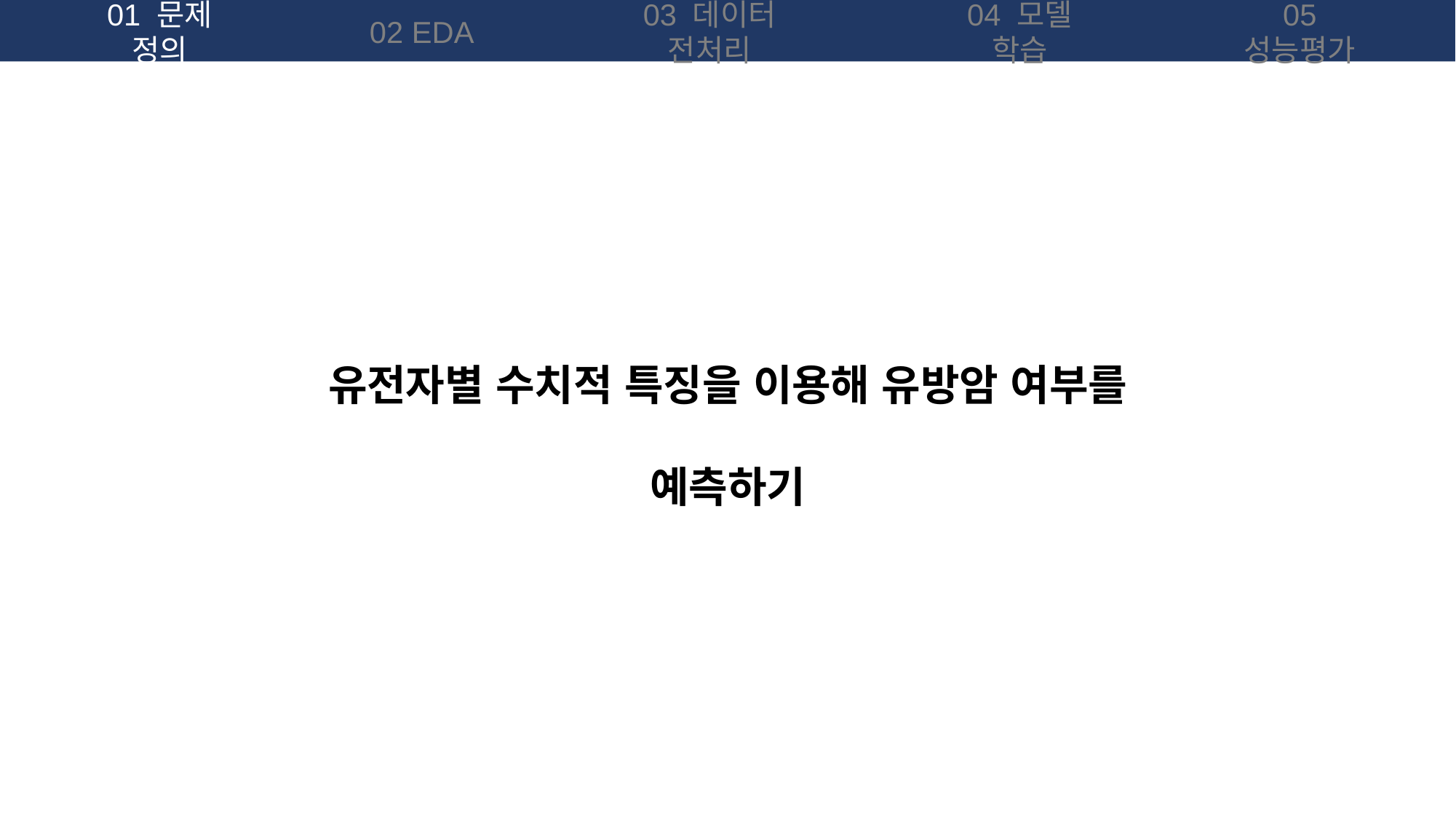

01 문제 정의
02 EDA
03 데이터 전처리
04 모델 학습
05 성능평가

유전자별 수치적 특징을 이용해 유방암 여부를 예측하기